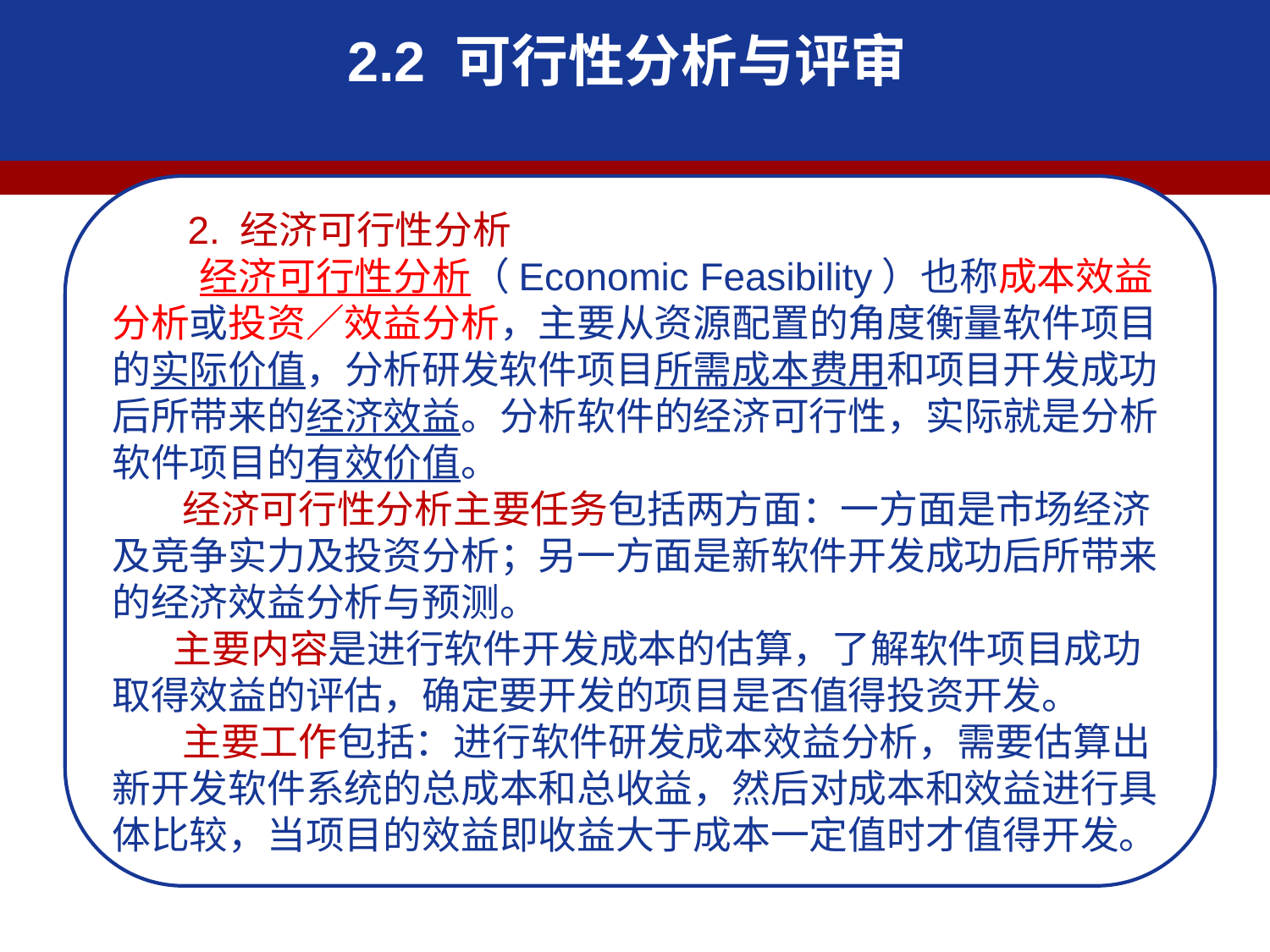

2.2 可行性分析与评审
       2. 经济可行性分析
         经济可行性分析（Economic Feasibility）也称成本效益分析或投资／效益分析，主要从资源配置的角度衡量软件项目的实际价值，分析研发软件项目所需成本费用和项目开发成功后所带来的经济效益。分析软件的经济可行性，实际就是分析软件项目的有效价值。
       经济可行性分析主要任务包括两方面：一方面是市场经济及竞争实力及投资分析；另一方面是新软件开发成功后所带来的经济效益分析与预测。
      主要内容是进行软件开发成本的估算，了解软件项目成功取得效益的评估，确定要开发的项目是否值得投资开发。
       主要工作包括：进行软件研发成本效益分析，需要估算出新开发软件系统的总成本和总收益，然后对成本和效益进行具体比较，当项目的效益即收益大于成本一定值时才值得开发。
       可行性分析的主要内容是对问题的定义，主要初步
确定软件项目的规模和目标，问题定义后，要导出软件
系统的逻辑模型。然后从此模型出发，确定若干可供选
择的主要系统方案。
       首先需要进行初步的概要分析，确定软件项目的规模和目标，明确项目的约束和限制。